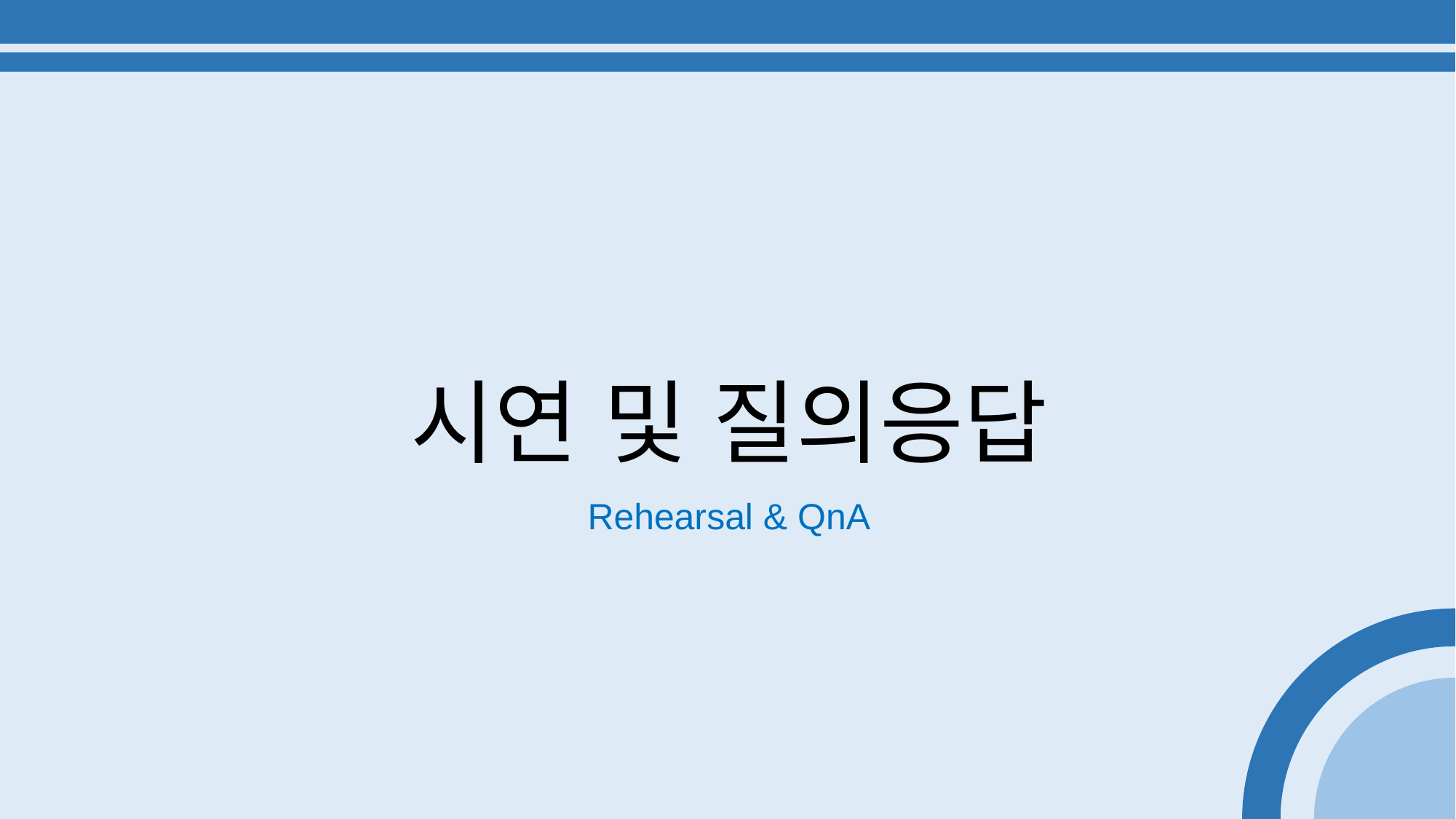

# 시연 및 질의응답
Rehearsal & QnA